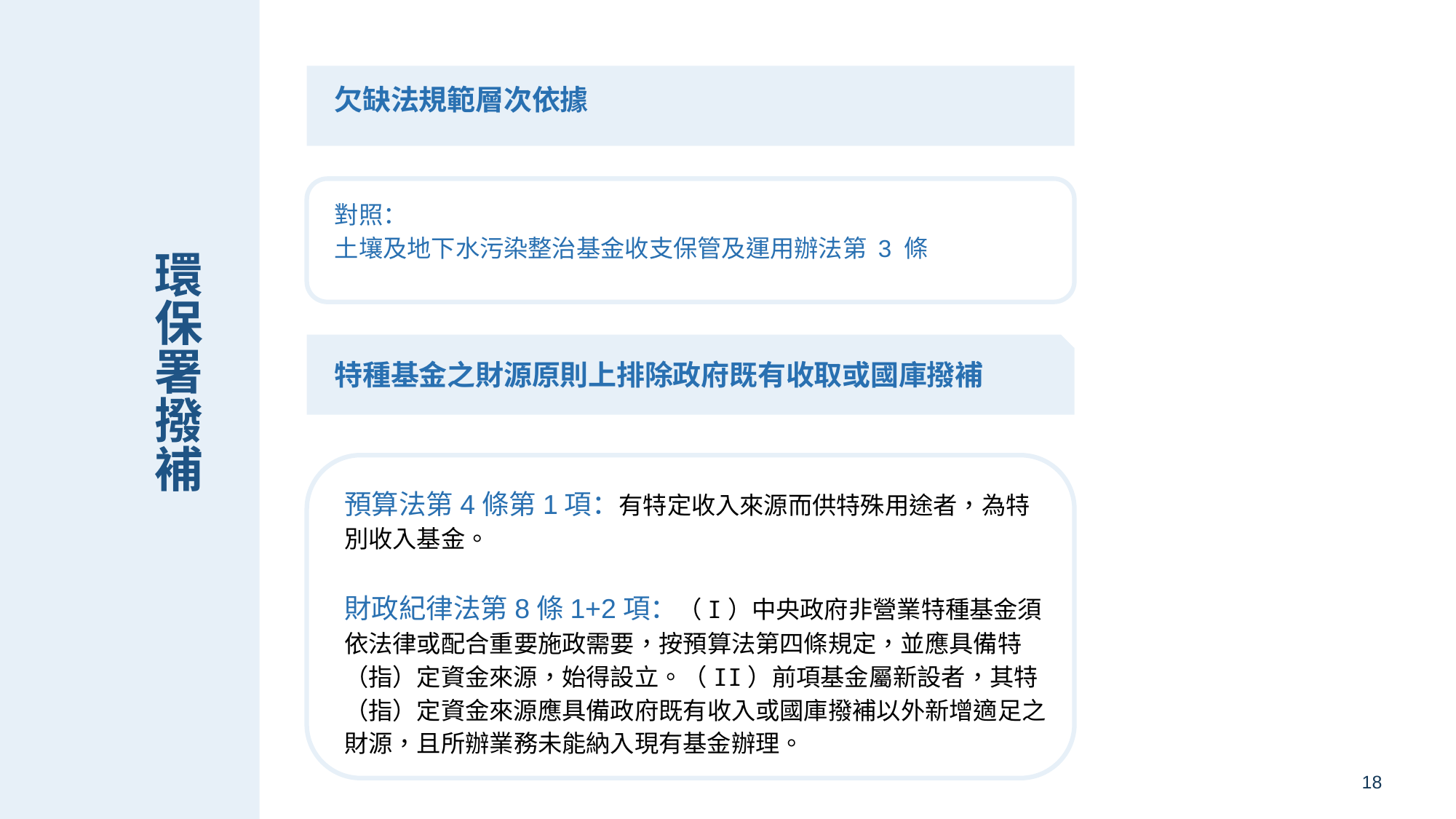

欠缺法規範層次依據
對照：
土壤及地下水污染整治基金收支保管及運用辦法第 3 條
環保署撥補
特種基金之財源原則上排除政府既有收取或國庫撥補
預算法第4條第1項：有特定收入來源而供特殊用途者，為特別收入基金。

財政紀律法第8條1+2項：（I）中央政府非營業特種基金須依法律或配合重要施政需要，按預算法第四條規定，並應具備特（指）定資金來源，始得設立。（II）前項基金屬新設者，其特（指）定資金來源應具備政府既有收入或國庫撥補以外新增適足之財源，且所辦業務未能納入現有基金辦理。